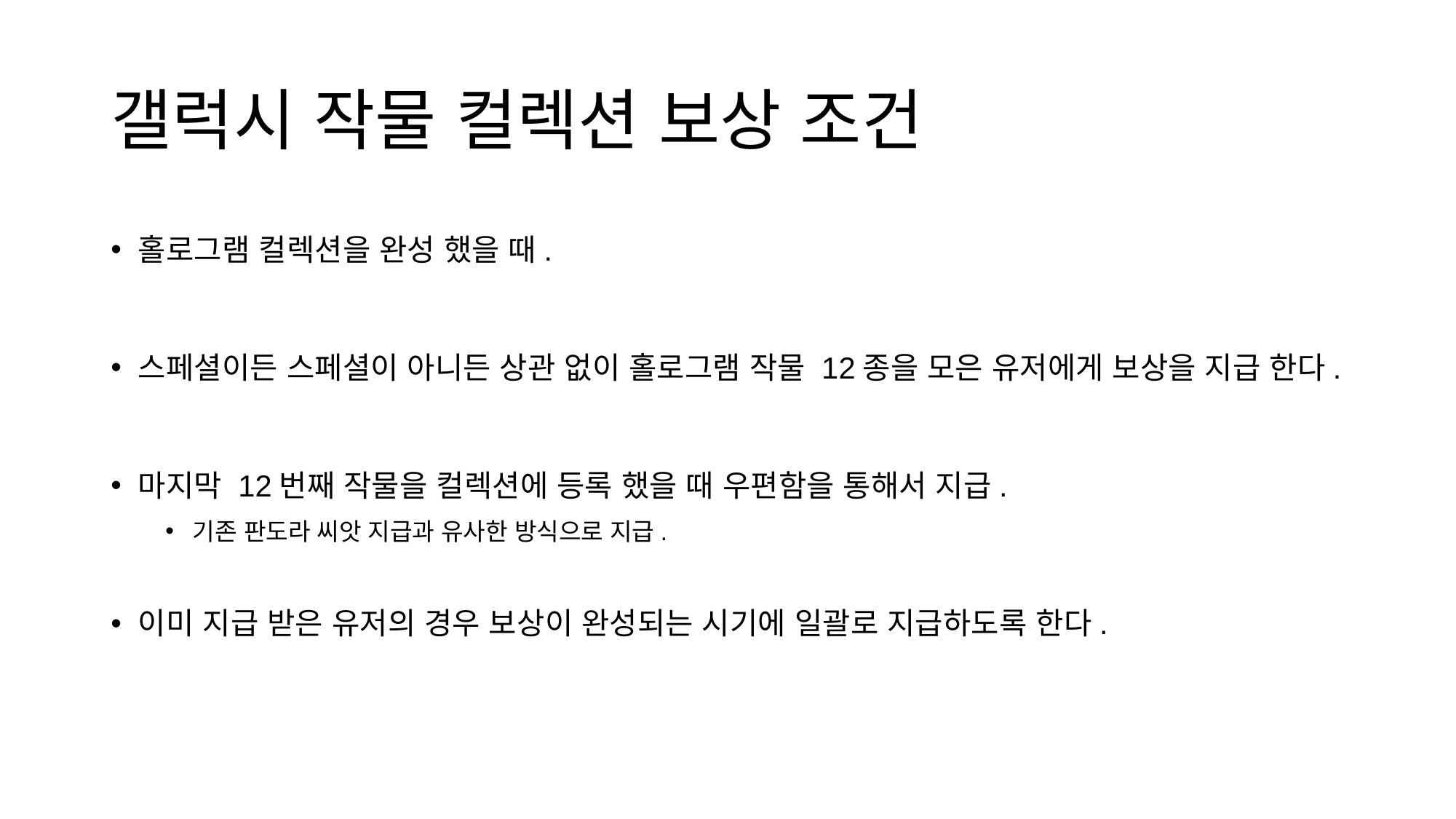

# 갤럭시 작물 컬렉션 보상 조건
홀로그램 컬렉션을 완성 했을 때.

스페셜이든 스페셜이 아니든 상관 없이 홀로그램 작물 12종을 모은 유저에게 보상을 지급 한다.

마지막 12번째 작물을 컬렉션에 등록 했을 때 우편함을 통해서 지급.
기존 판도라 씨앗 지급과 유사한 방식으로 지급.

이미 지급 받은 유저의 경우 보상이 완성되는 시기에 일괄로 지급하도록 한다.